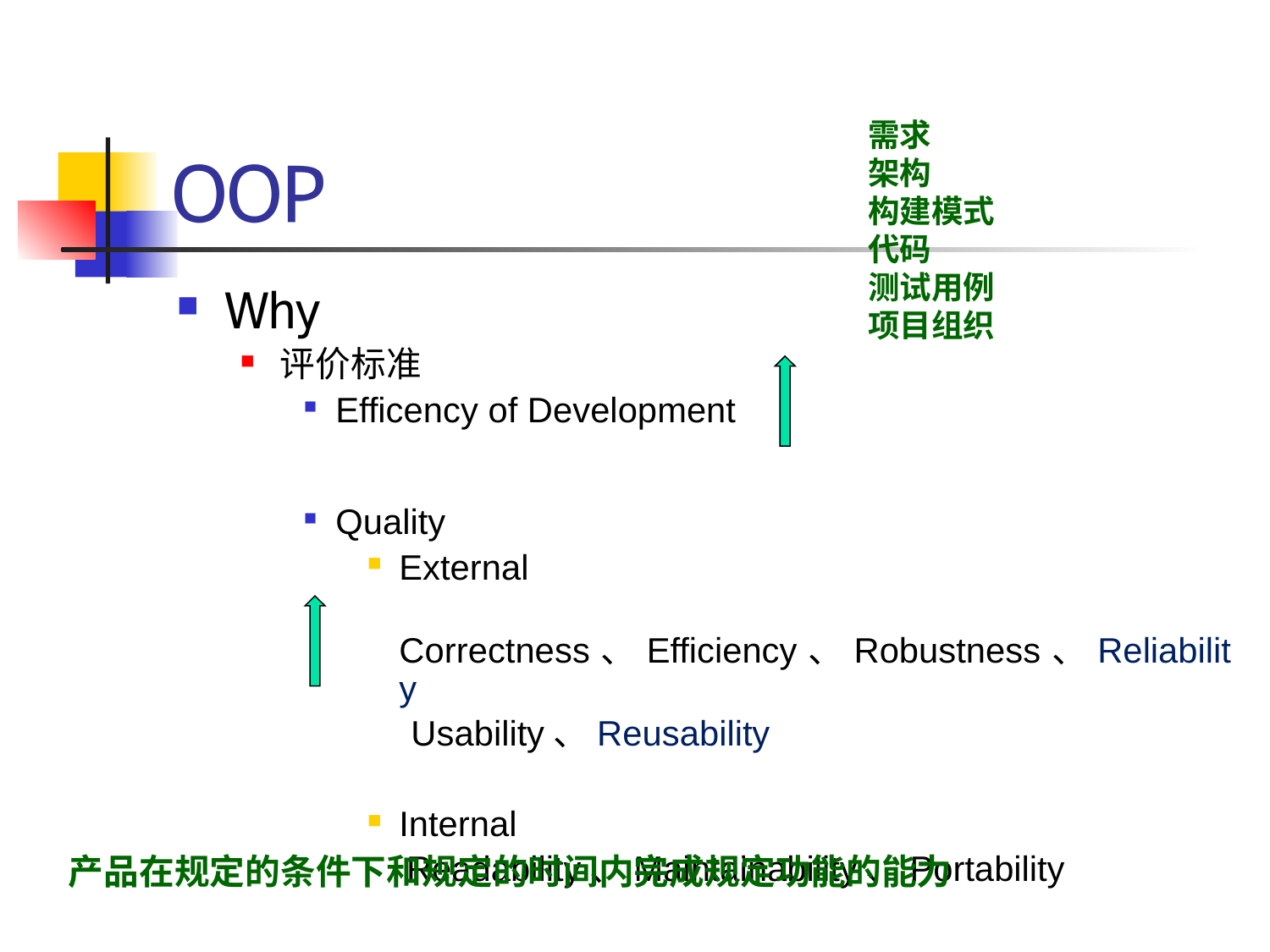

# OOP
需求
架构
构建模式
代码
测试用例
项目组织
Why
评价标准
Efficency of Development

Quality
External
    Correctness、Efficiency、Robustness、Reliability
           Usability、Reusability

Internal
    Readability、Maintainability、Portability

产品在规定的条件下和规定的时间内完成规定功能的能力